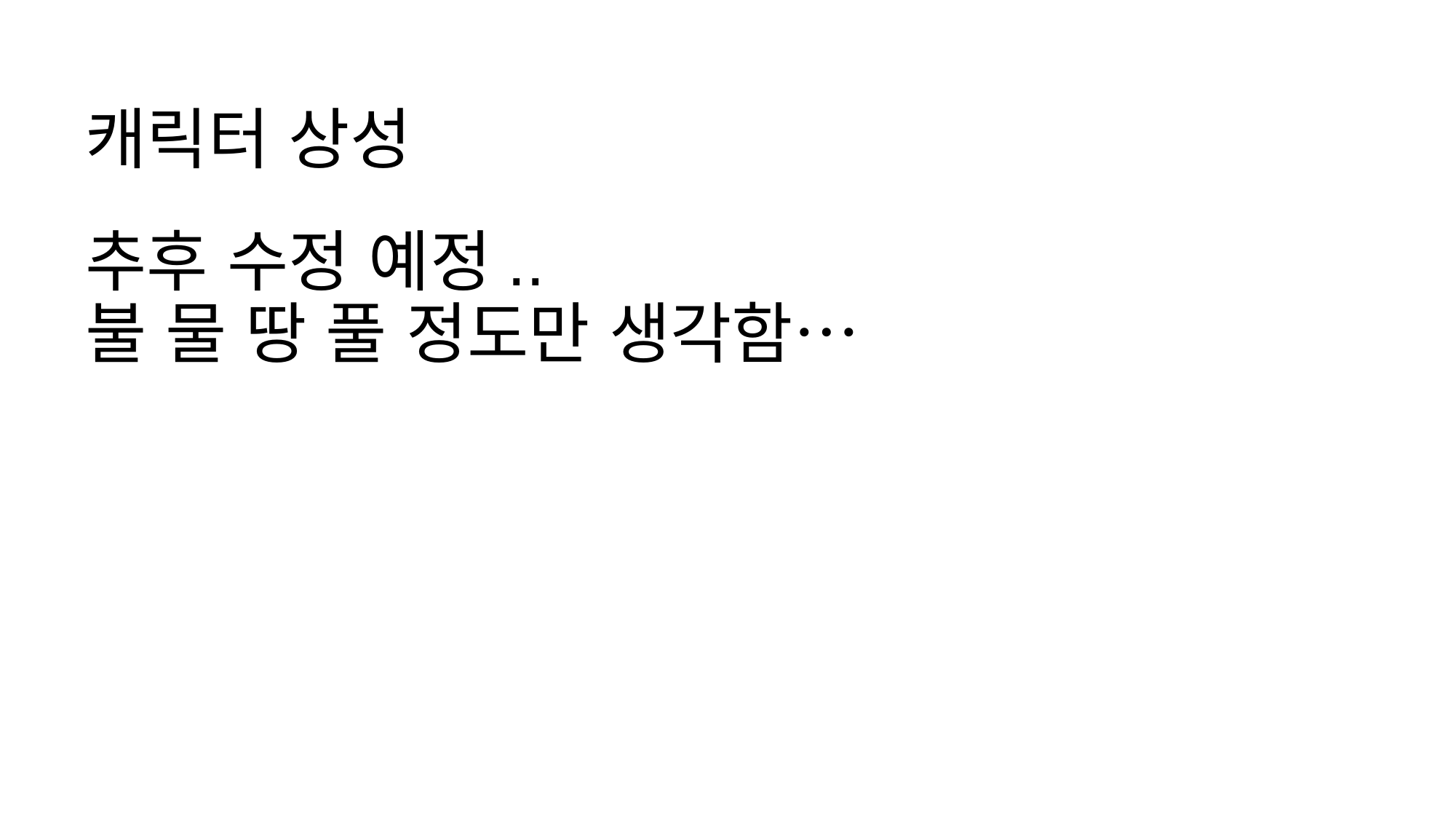

# 캐릭터 상성
추후 수정 예정..
불 물 땅 풀 정도만 생각함…